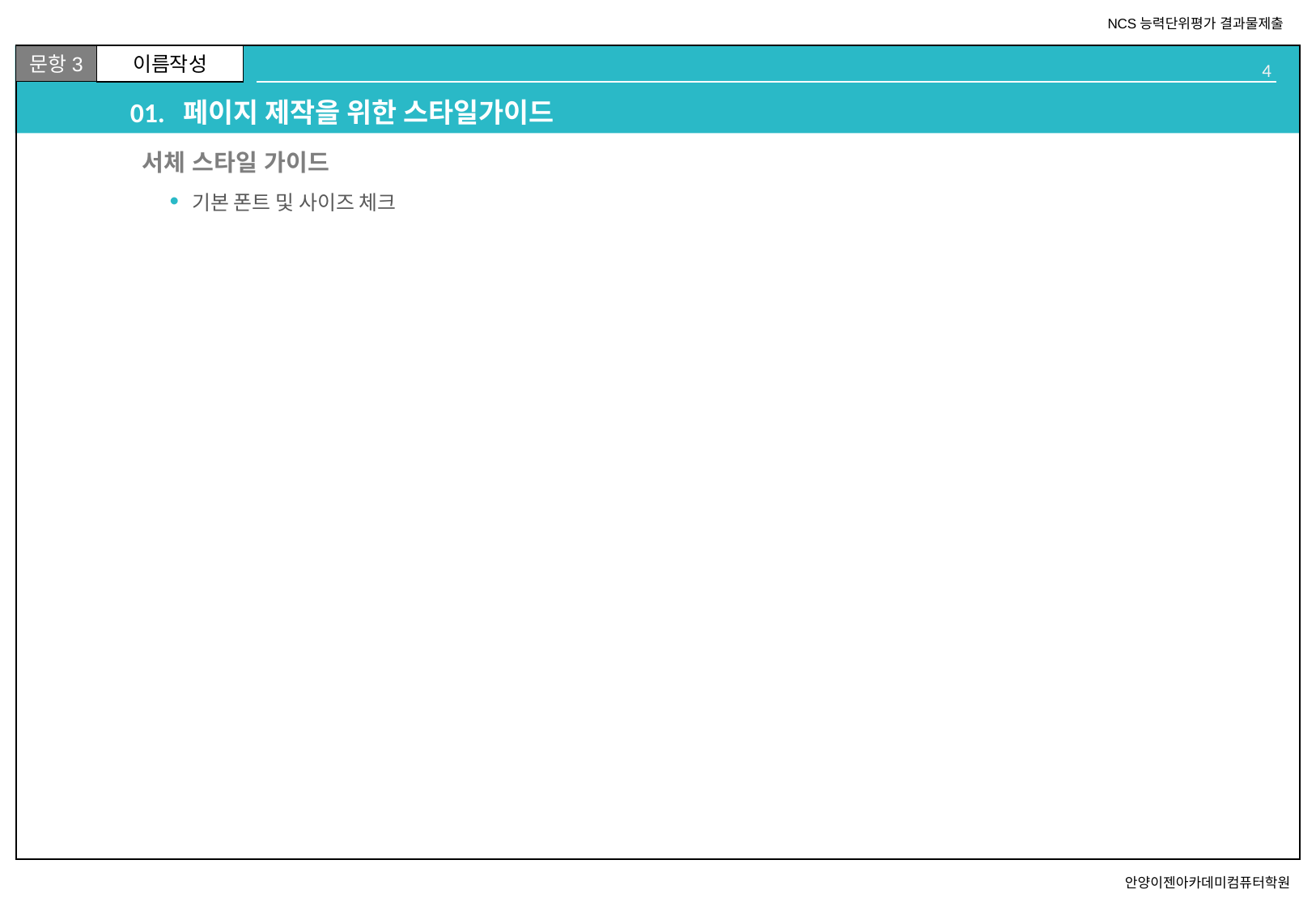

# 01.  페이지 제작을 위한 스타일가이드
서체 스타일 가이드
기본 폰트 및 사이즈 체크